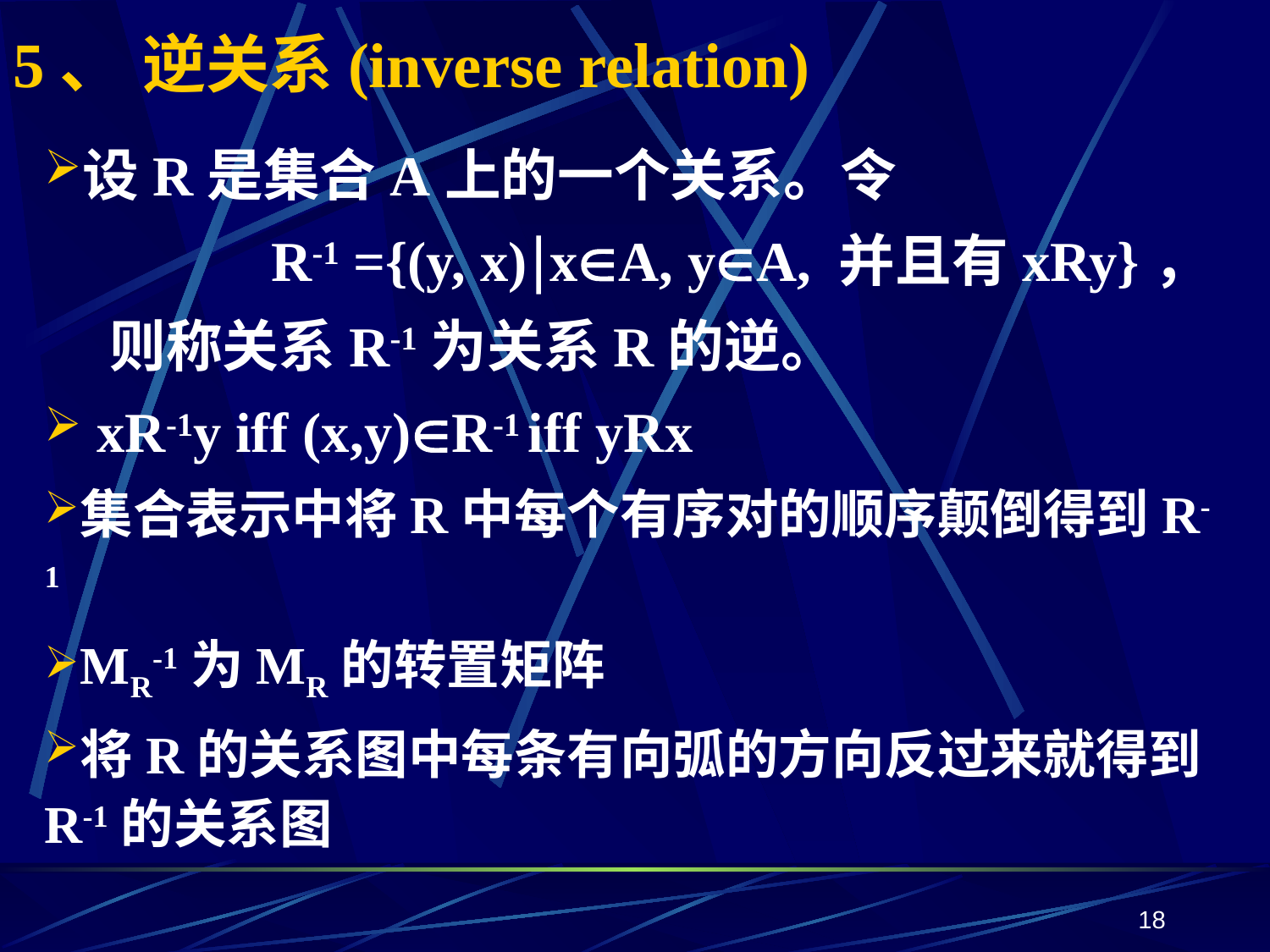

# 5、 逆关系(inverse relation)
设R是集合A上的一个关系。令
                R-1 ={(y, x)|x∈A, y∈A, 并且有xRy}，
    则称关系R-1为关系R的逆。
 xR-1y iff (x,y)∈R-1 iff yRx
集合表示中将R中每个有序对的顺序颠倒得到R-1
MR-1为MR的转置矩阵
将R的关系图中每条有向弧的方向反过来就得到R-1的关系图
18